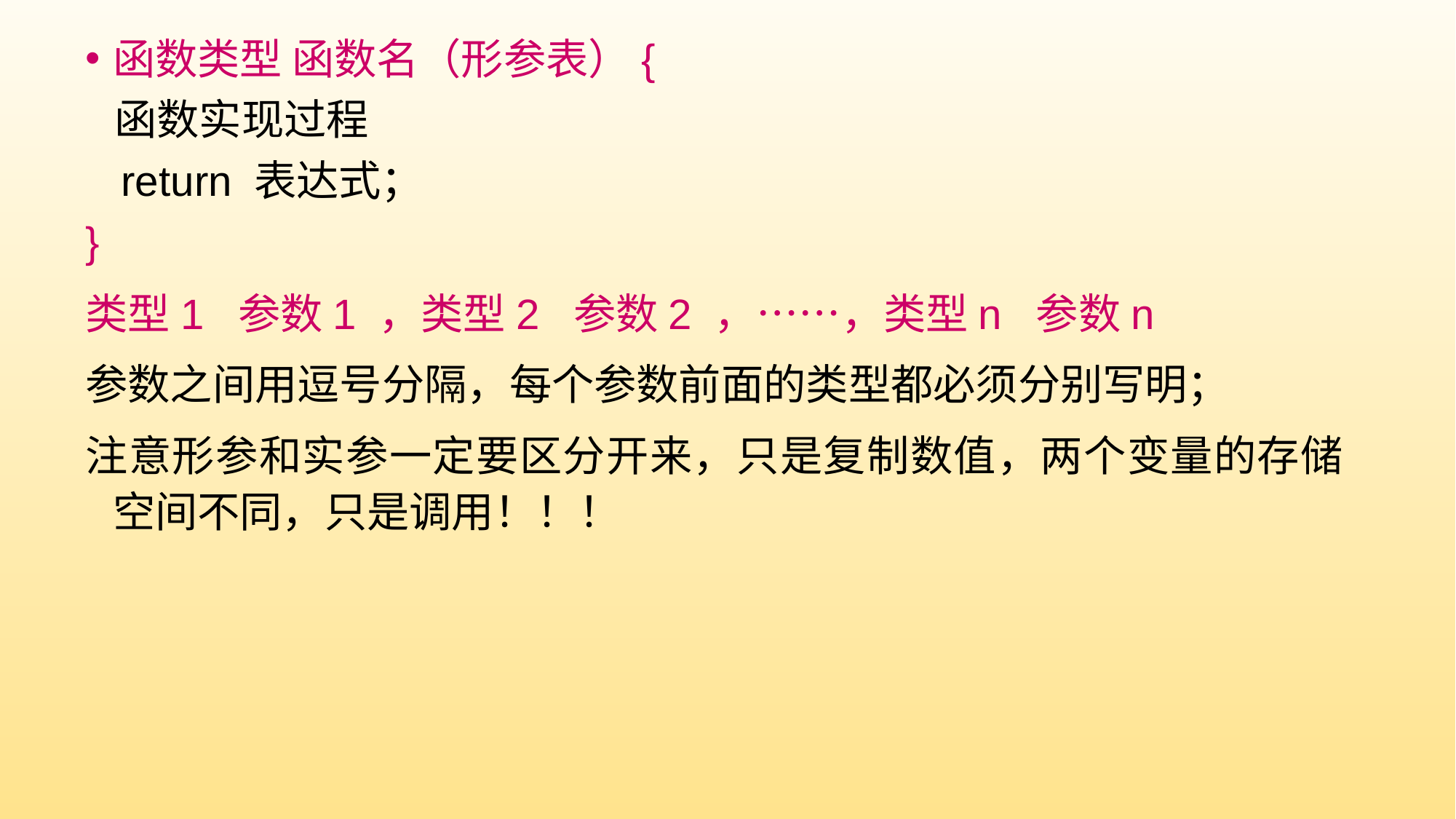

函数类型 函数名（形参表）{
  函数实现过程
   return 表达式；
}
类型1  参数1 ，类型2  参数2 ，……，类型n  参数n
参数之间用逗号分隔，每个参数前面的类型都必须分别写明；
注意形参和实参一定要区分开来，只是复制数值，两个变量的存储空间不同，只是调用！！！